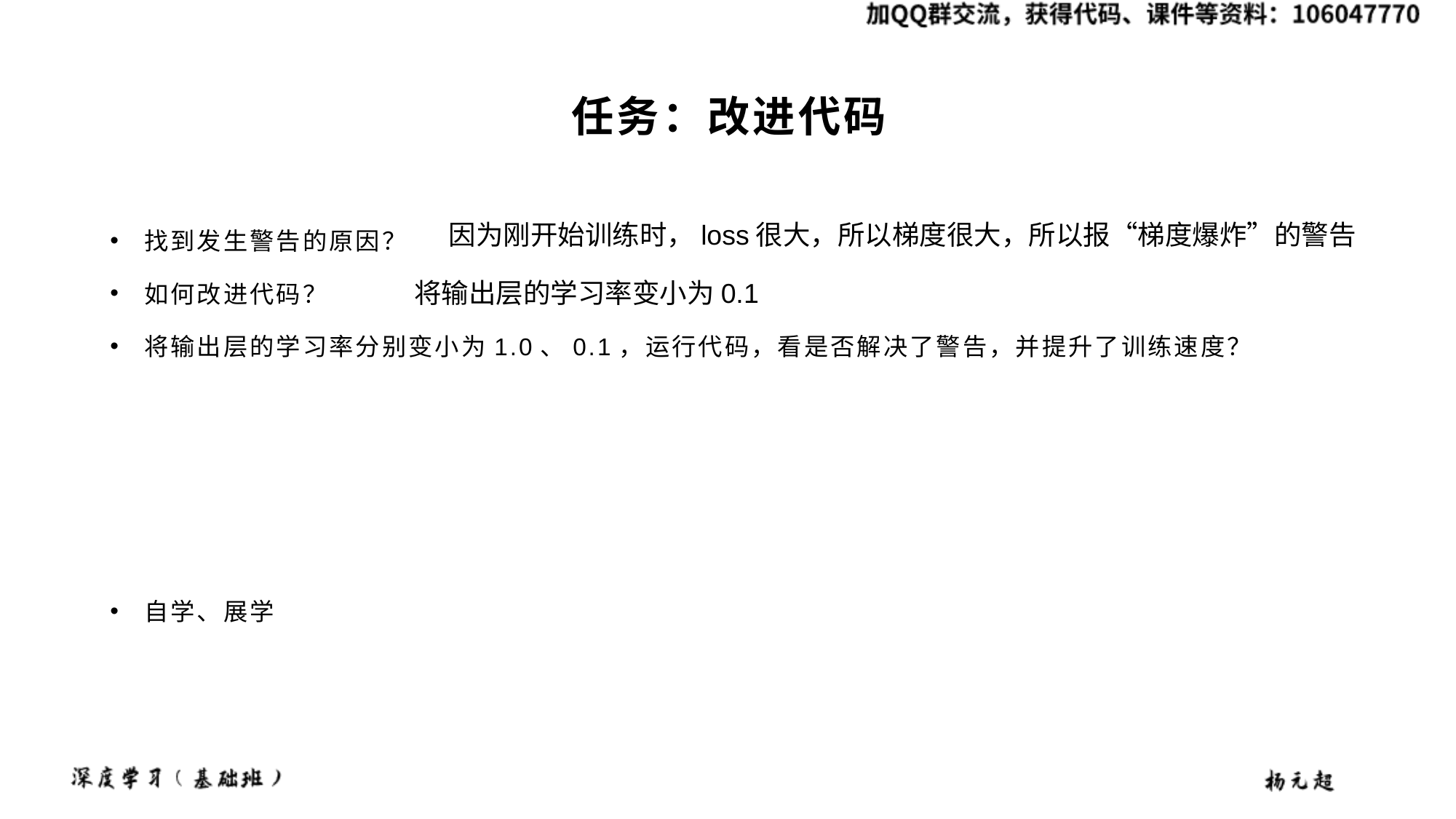

# 任务：改进代码
找到发生警告的原因？
如何改进代码？
将输出层的学习率分别变小为1.0、0.1，运行代码，看是否解决了警告，并提升了训练速度？

自学、展学

因为刚开始训练时，loss很大，所以梯度很大，所以报“梯度爆炸”的警告
将输出层的学习率变小为0.1